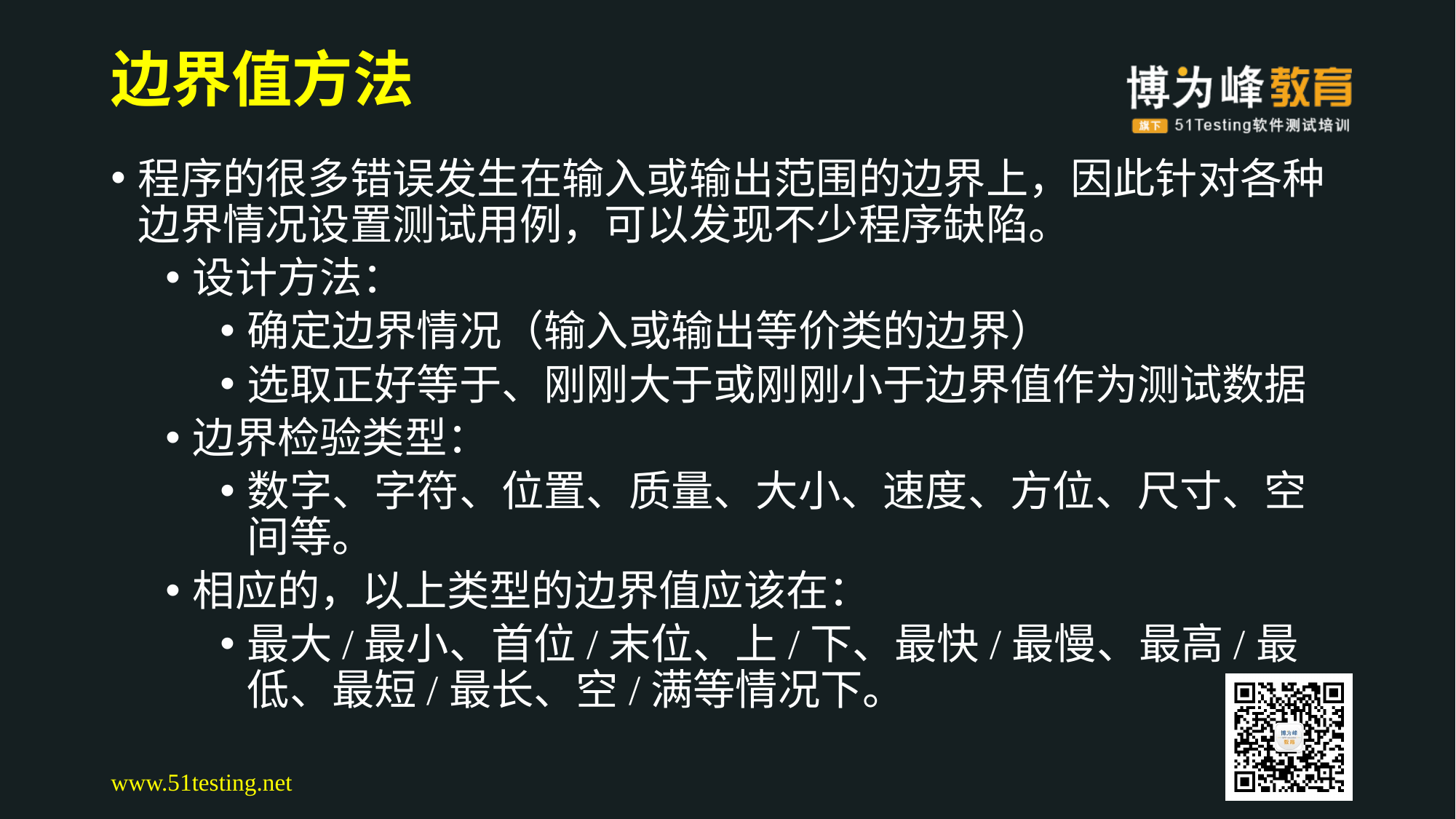

# 边界值方法
程序的很多错误发生在输入或输出范围的边界上，因此针对各种边界情况设置测试用例，可以发现不少程序缺陷。
设计方法：
确定边界情况（输入或输出等价类的边界）
选取正好等于、刚刚大于或刚刚小于边界值作为测试数据
边界检验类型：
数字、字符、位置、质量、大小、速度、方位、尺寸、空间等。
相应的，以上类型的边界值应该在：
最大/最小、首位/末位、上/下、最快/最慢、最高/最低、最短/最长、空/满等情况下。

www.51testing.net